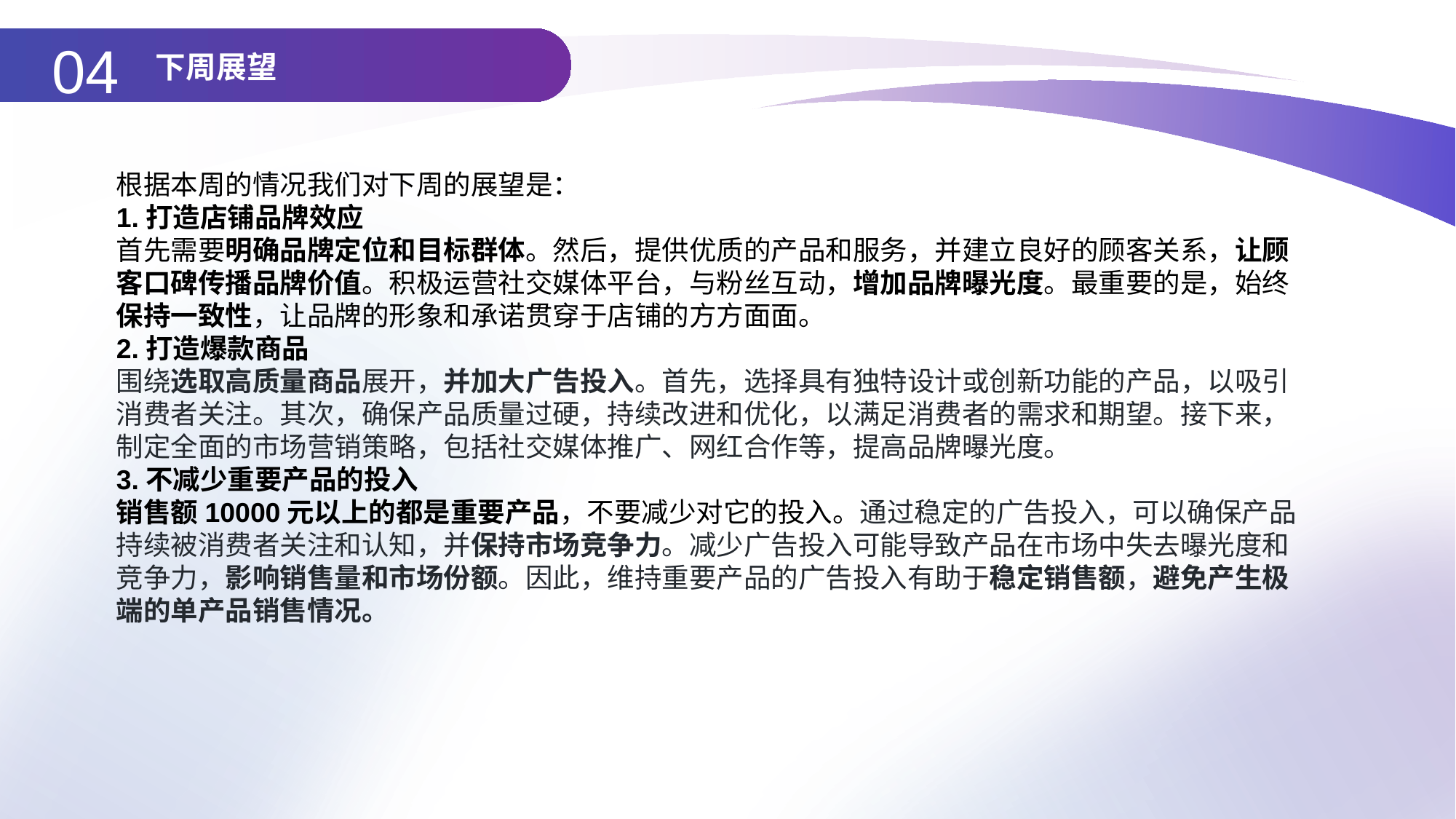

04
下周展望
根据本周的情况我们对下周的展望是：
1.打造店铺品牌效应
首先需要明确品牌定位和目标群体。然后，提供优质的产品和服务，并建立良好的顾客关系，让顾客口碑传播品牌价值。积极运营社交媒体平台，与粉丝互动，增加品牌曝光度。最重要的是，始终保持一致性，让品牌的形象和承诺贯穿于店铺的方方面面。
2.打造爆款商品
围绕选取高质量商品展开，并加大广告投入。首先，选择具有独特设计或创新功能的产品，以吸引消费者关注。其次，确保产品质量过硬，持续改进和优化，以满足消费者的需求和期望。接下来，制定全面的市场营销策略，包括社交媒体推广、网红合作等，提高品牌曝光度。
3.不减少重要产品的投入
销售额10000元以上的都是重要产品，不要减少对它的投入。通过稳定的广告投入，可以确保产品持续被消费者关注和认知，并保持市场竞争力。减少广告投入可能导致产品在市场中失去曝光度和竞争力，影响销售量和市场份额。因此，维持重要产品的广告投入有助于稳定销售额，避免产生极端的单产品销售情况。